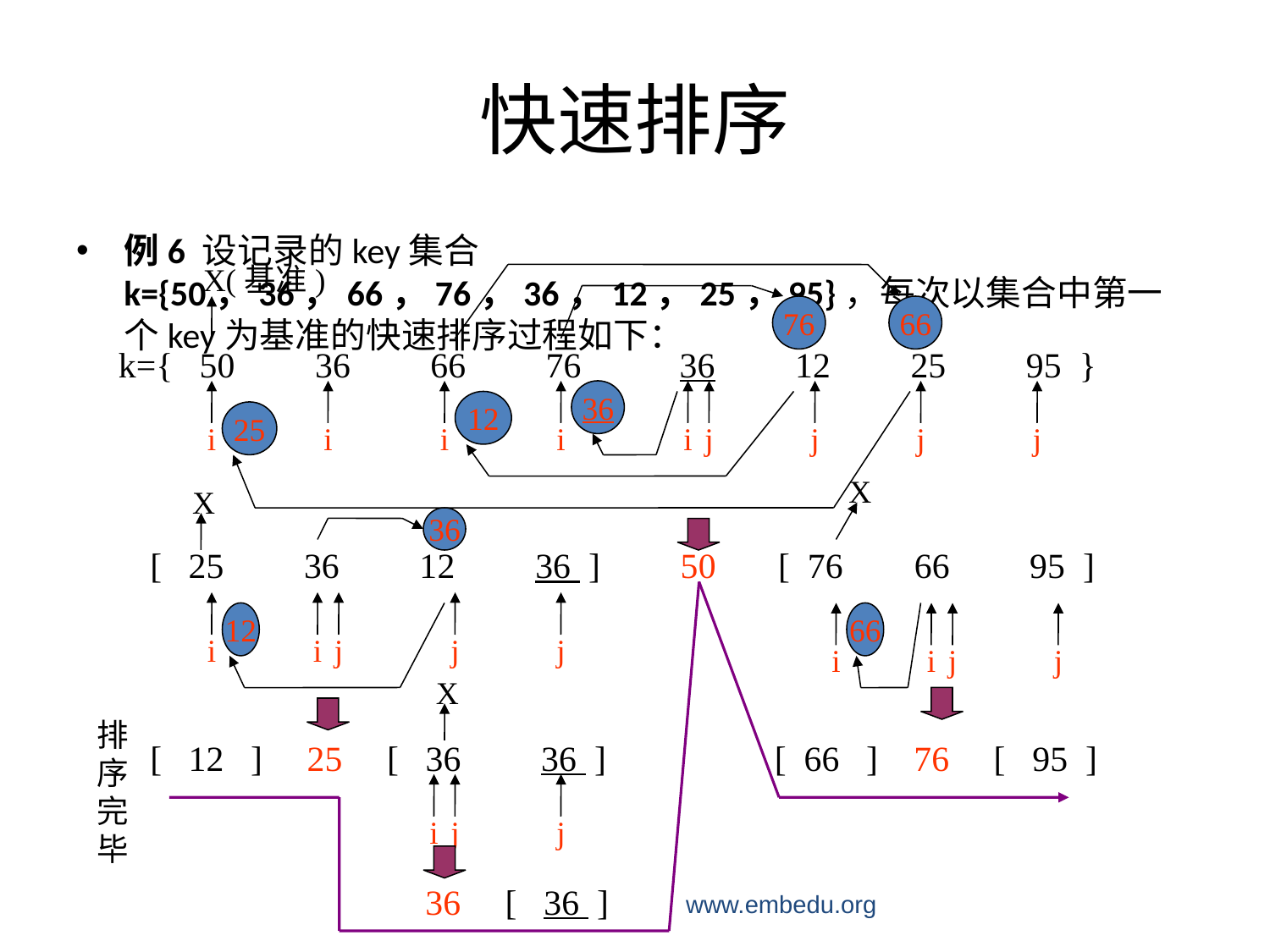

快速排序
例6 设记录的key集合k={50，36，66，76，36，12，25，95}，每次以集合中第一个key为基准的快速排序过程如下：

X(基准)

66

76
k={   50         36         66         76           36         12         25         95  }

i

i

i

i
36

i

j

j

j

j

25

12

X

X

36

[   25         36         12         36  ]         50       [  76        66         95  ]

i

i

j

j

j
12

i
66

i

j

j
X

排序完毕
[   12   ]     25     [   36         36  ]
[  66   ]    76     [   95  ]

i

j

j

36     [   36  ]
www.embedu.org